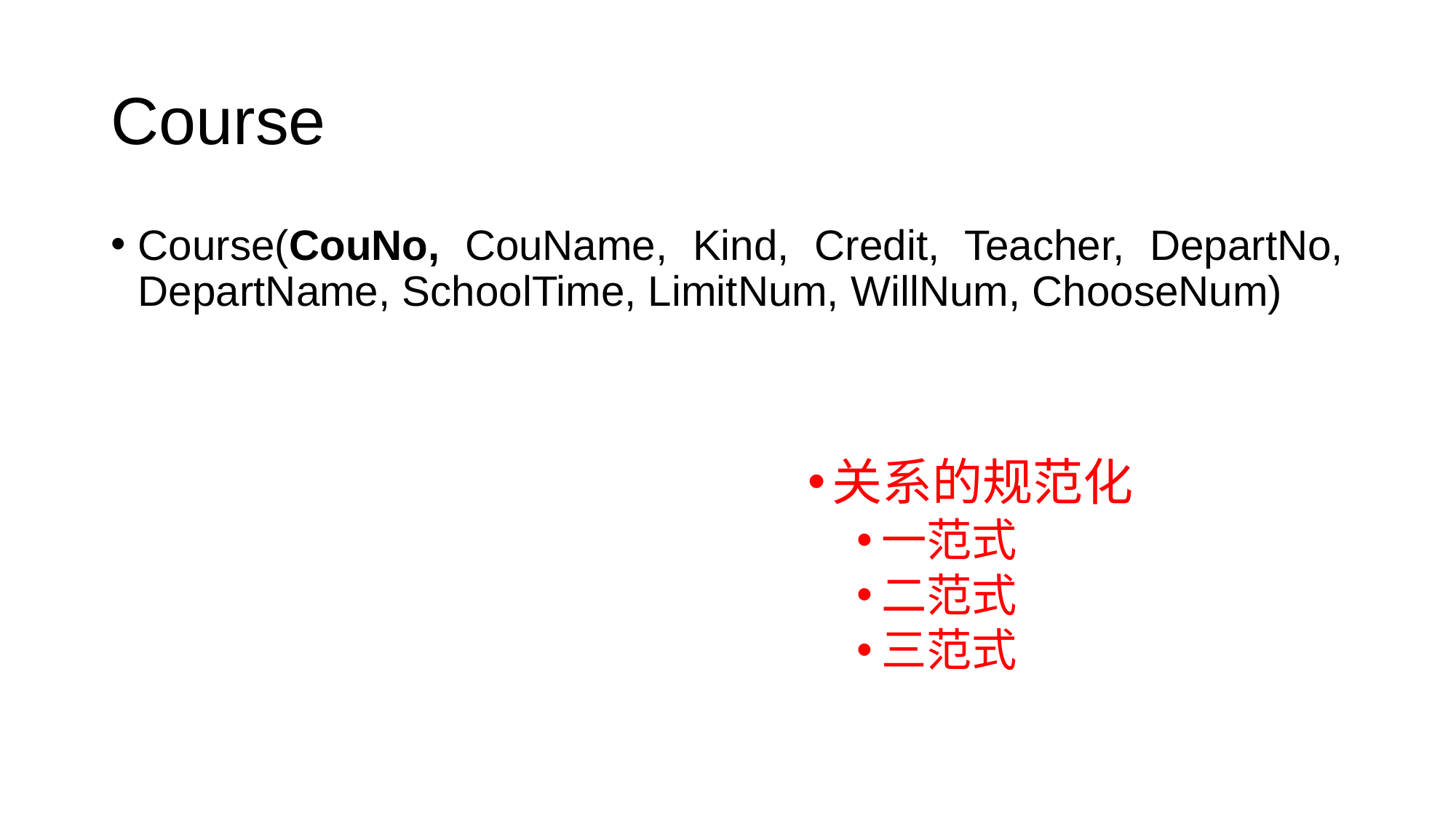

# Course
Course(CouNo, CouName, Kind, Credit, Teacher, DepartNo, DepartName, SchoolTime, LimitNum, WillNum, ChooseNum)
关系的规范化
一范式
二范式
三范式